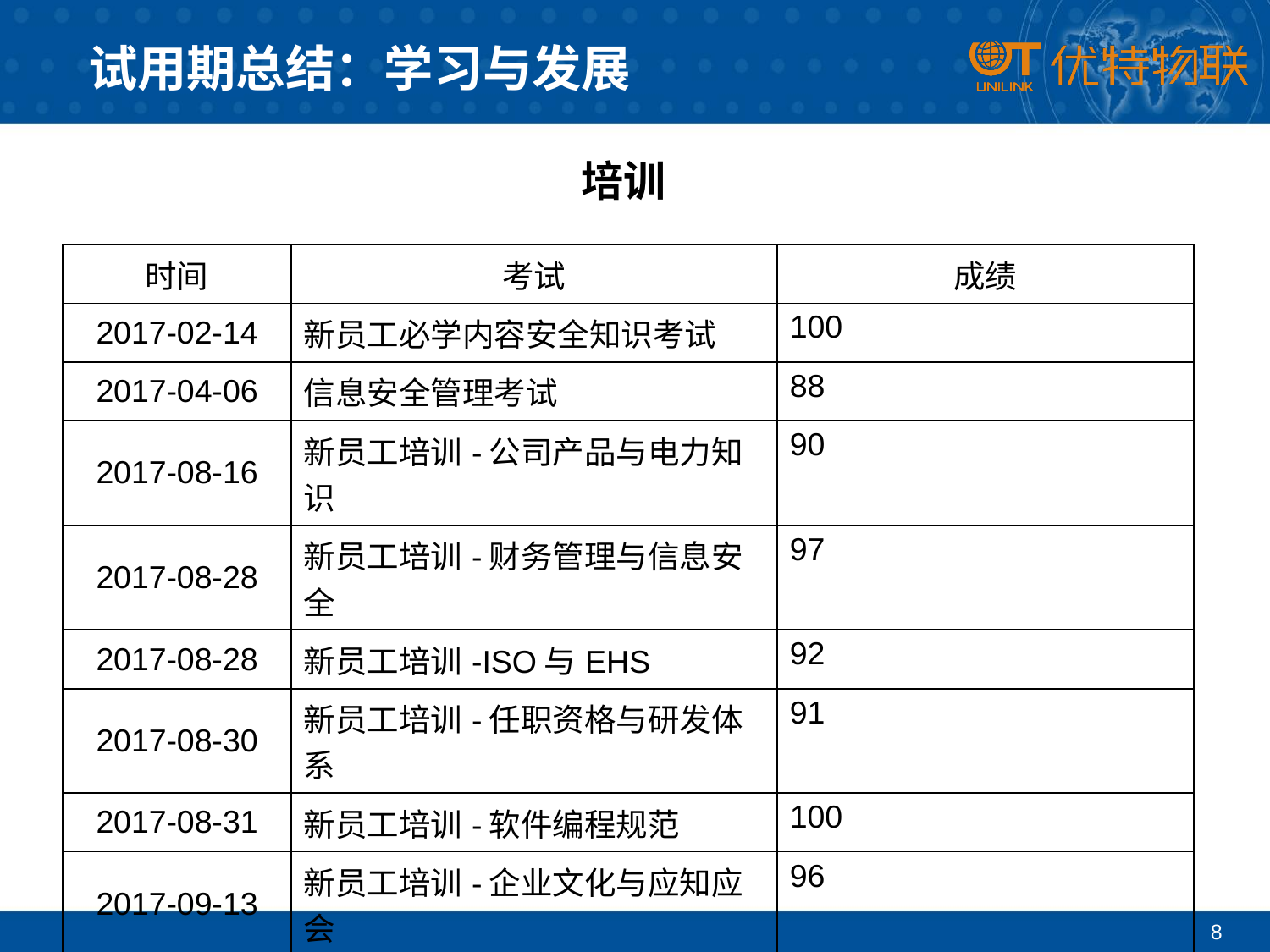

# 试用期总结：学习与发展
培训

| 时间 | 考试 | 成绩 |
| --- | --- | --- |
| 2017-02-14 | 新员工必学内容安全知识考试 | 100 |
| 2017-04-06 | 信息安全管理考试 | 88 |
| 2017-08-16 | 新员工培训-公司产品与电力知识 | 90 |
| 2017-08-28 | 新员工培训-财务管理与信息安全 | 97 |
| 2017-08-28 | 新员工培训-ISO与EHS | 92 |
| 2017-08-30 | 新员工培训-任职资格与研发体系 | 91 |
| 2017-08-31 | 新员工培训-软件编程规范 | 100 |
| 2017-09-13 | 新员工培训-企业文化与应知应会 | 96 |
8